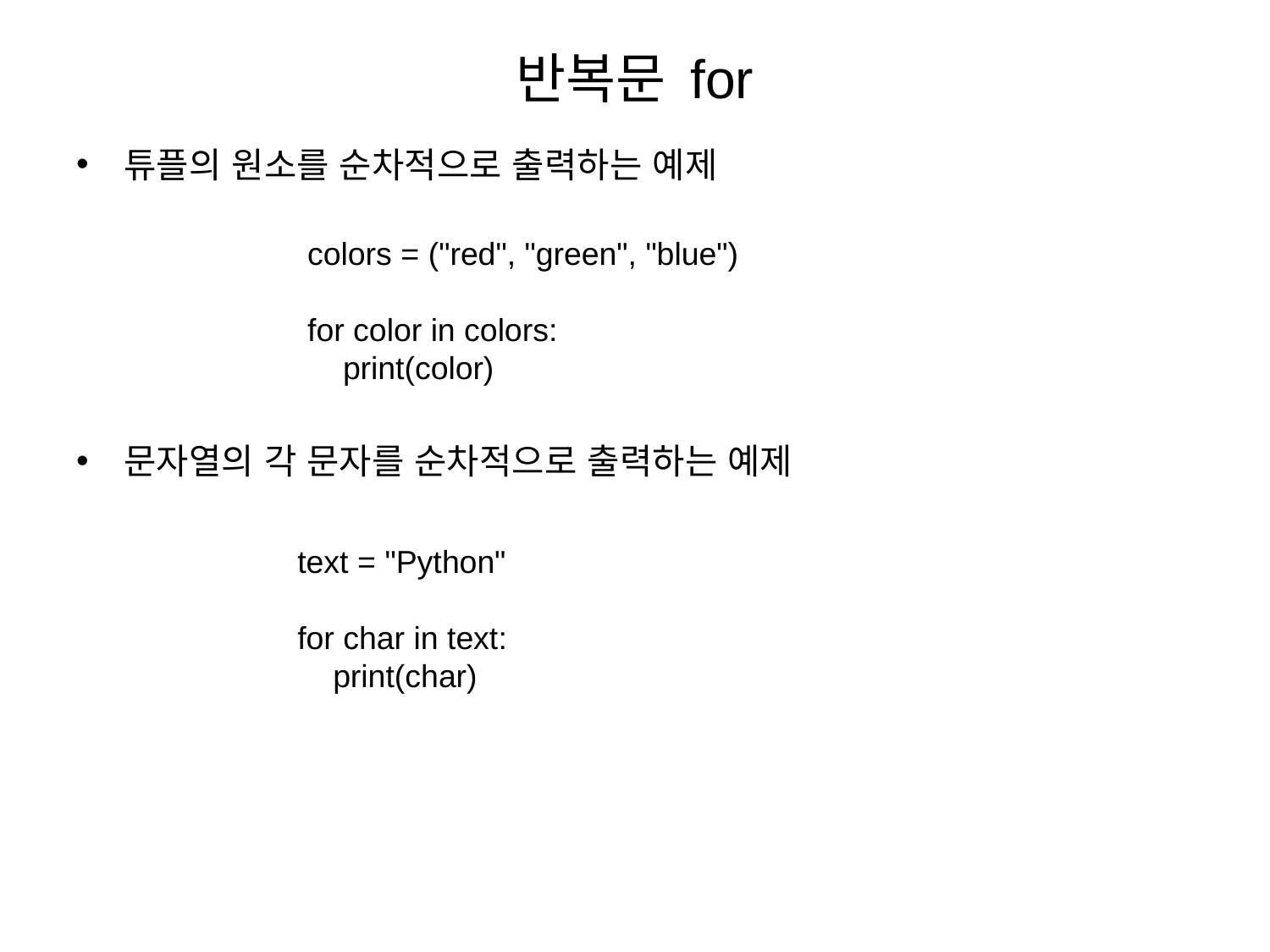

# 반복문 for
튜플의 원소를 순차적으로 출력하는 예제

문자열의 각 문자를 순차적으로 출력하는 예제

colors = ("red", "green", "blue")

for color in colors:
    print(color)
text = "Python"

for char in text:
    print(char)